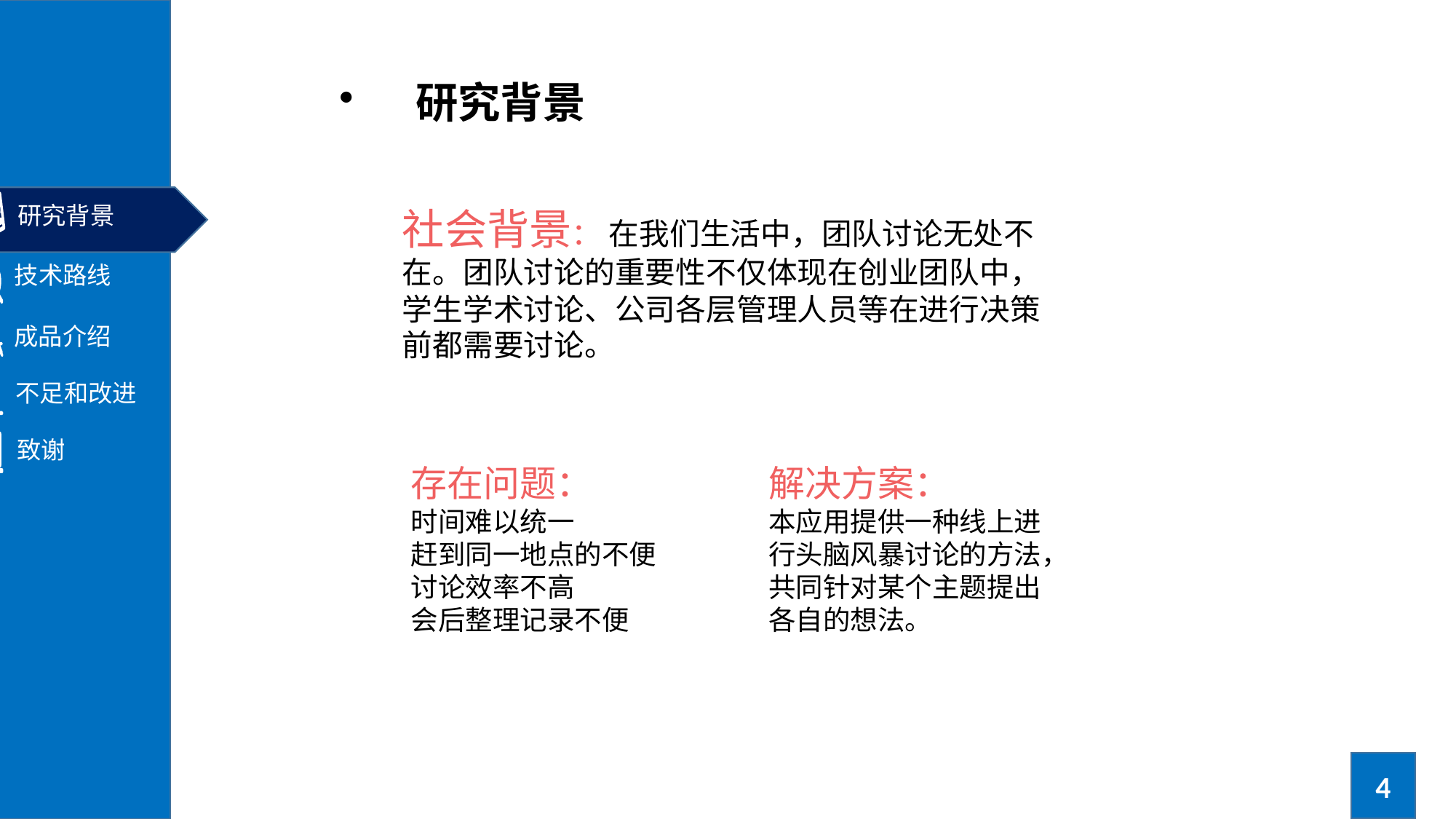

研究背景

研究背景
技术路线

成品介绍

不足和改进

致谢

社会背景： 在我们生活中，团队讨论无处不在。团队讨论的重要性不仅体现在创业团队中，学生学术讨论、公司各层管理人员等在进行决策前都需要讨论。
存在问题：
时间难以统一
赶到同一地点的不便
讨论效率不高
会后整理记录不便
解决方案：
本应用提供一种线上进行头脑风暴讨论的方法，共同针对某个主题提出各自的想法。
4